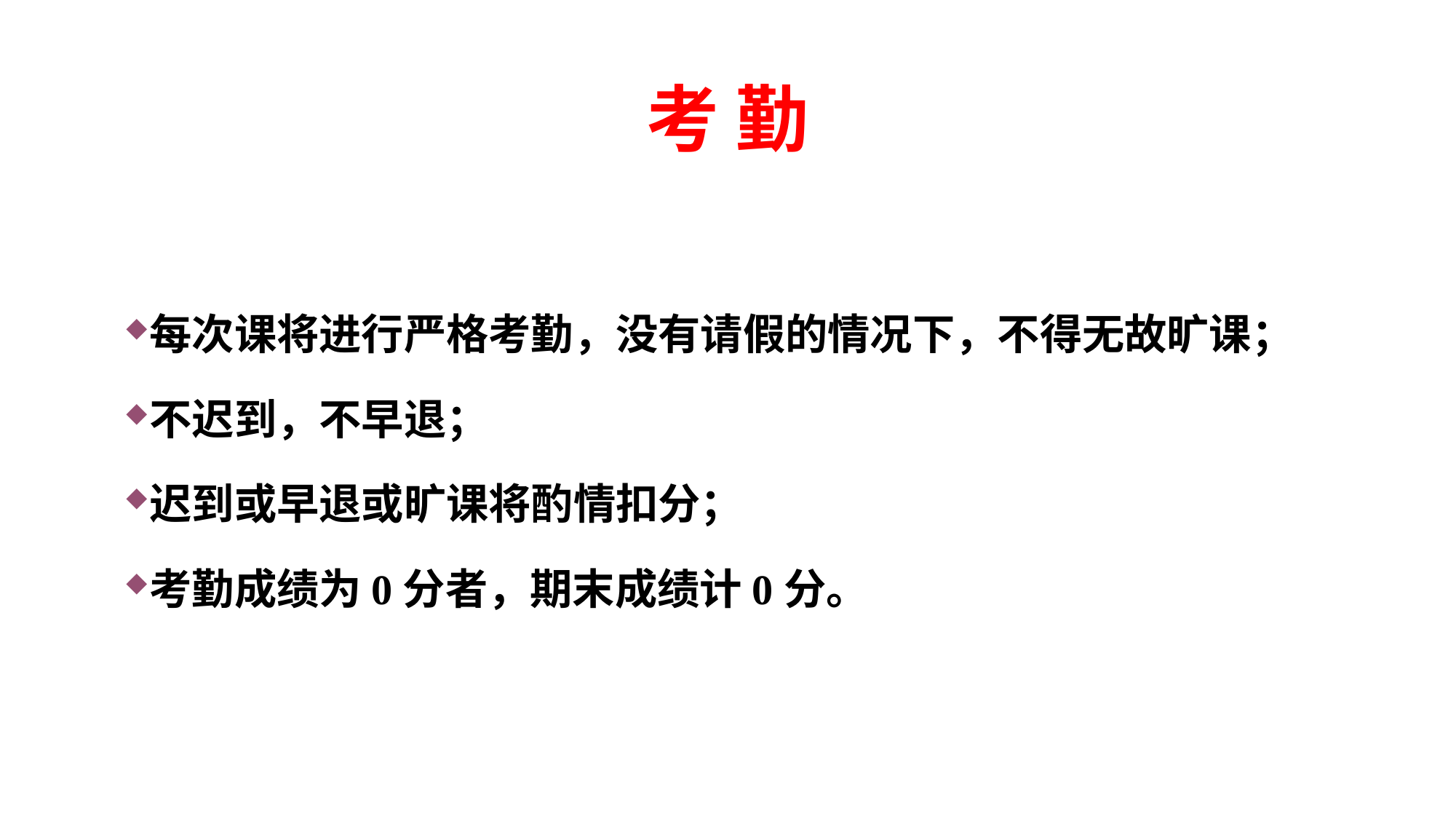

# 考 勤
每次课将进行严格考勤，没有请假的情况下，不得无故旷课；
不迟到，不早退；
迟到或早退或旷课将酌情扣分；
考勤成绩为0分者，期末成绩计0分。